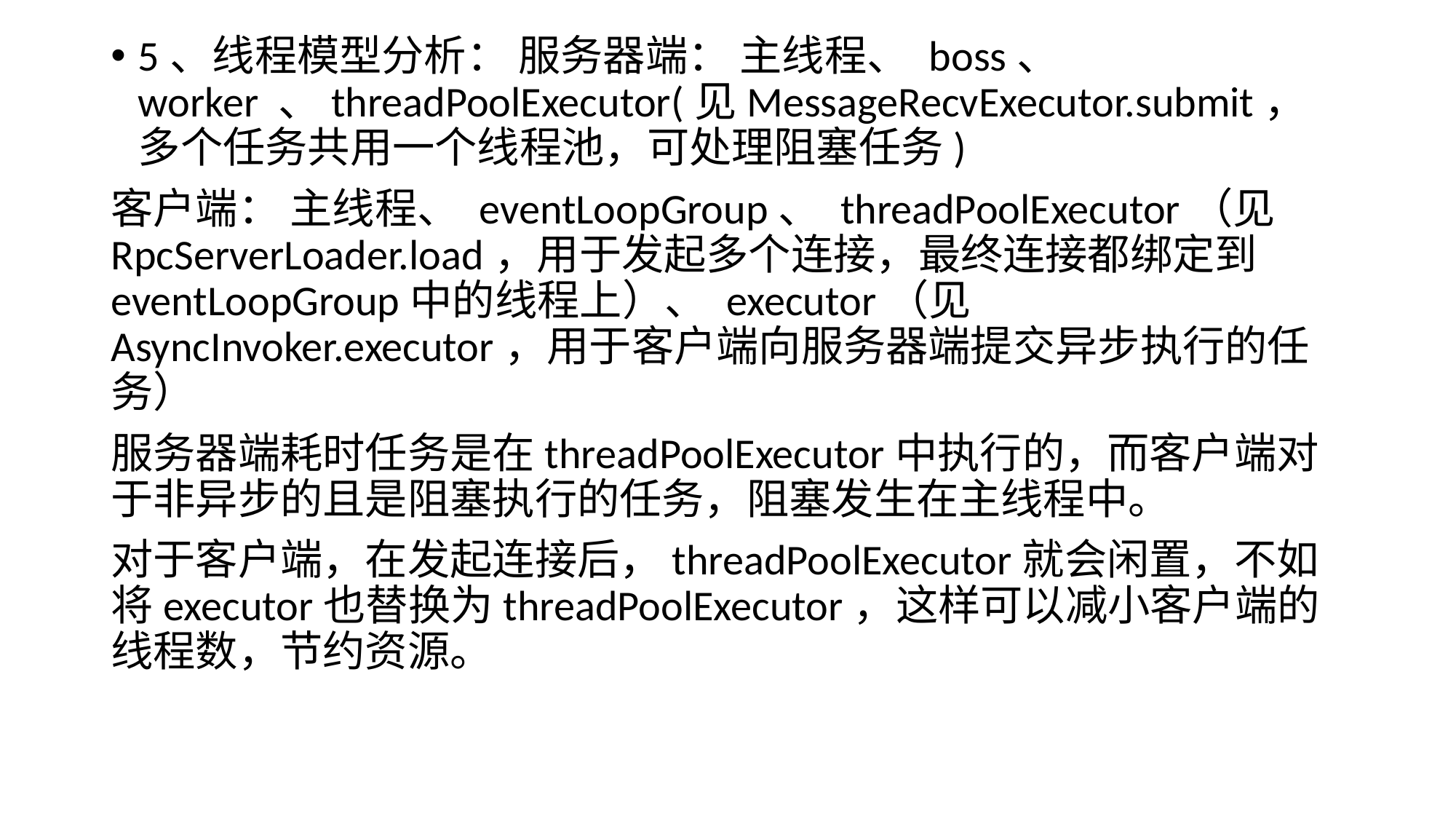

5、线程模型分析： 服务器端： 主线程、 boss、 worker 、threadPoolExecutor(见MessageRecvExecutor.submit，多个任务共用一个线程池，可处理阻塞任务)
客户端： 主线程、 eventLoopGroup、 threadPoolExecutor（见RpcServerLoader.load，用于发起多个连接，最终连接都绑定到eventLoopGroup中的线程上）、 executor（见AsyncInvoker.executor，用于客户端向服务器端提交异步执行的任务）
服务器端耗时任务是在threadPoolExecutor中执行的，而客户端对于非异步的且是阻塞执行的任务，阻塞发生在主线程中。
对于客户端，在发起连接后，threadPoolExecutor就会闲置，不如将executor也替换为threadPoolExecutor，这样可以减小客户端的线程数，节约资源。